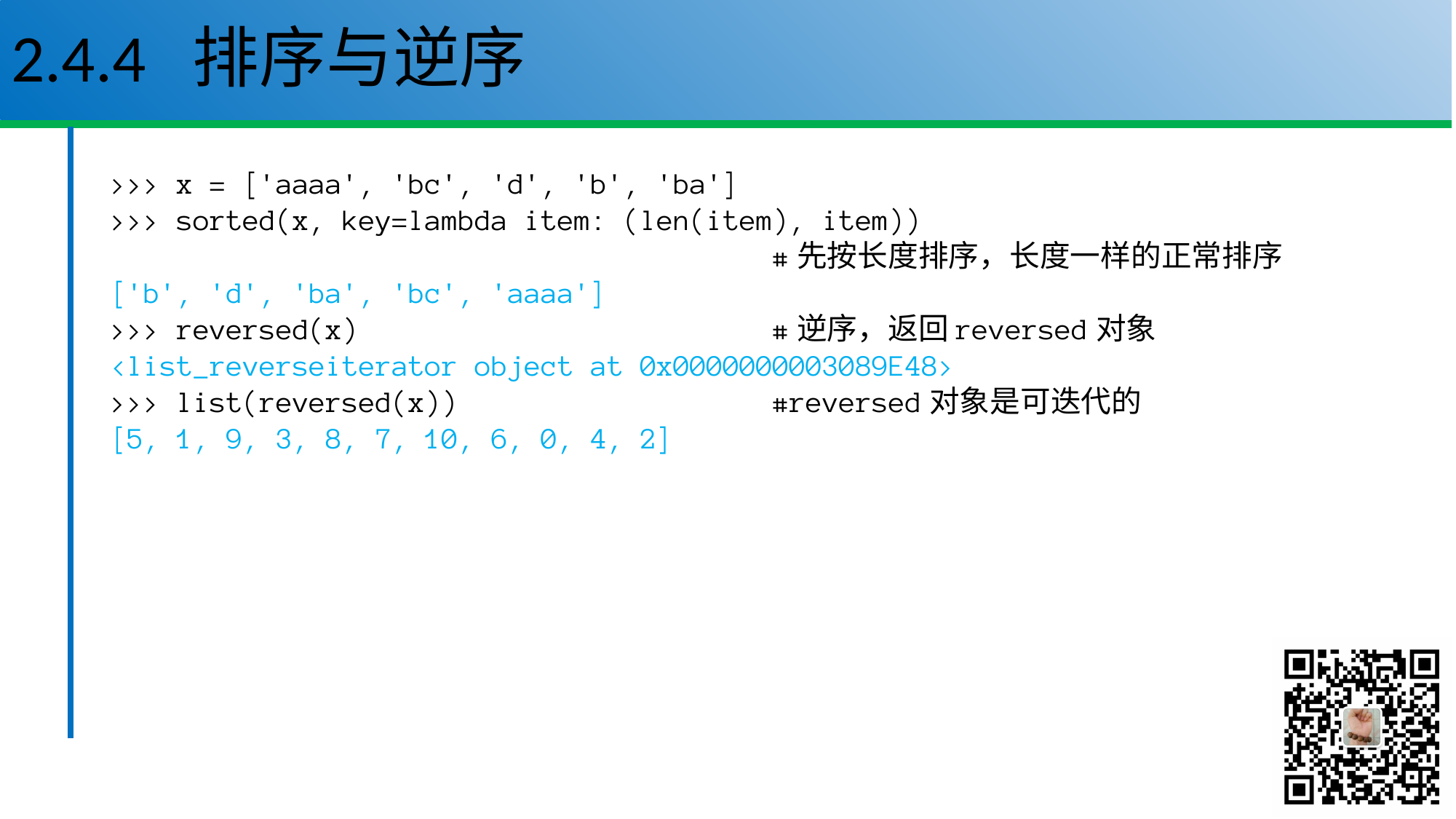

# 2.4.4  排序与逆序
>>> x = ['aaaa', 'bc', 'd', 'b', 'ba']
>>> sorted(x, key=lambda item: (len(item), item))
                                        #先按长度排序，长度一样的正常排序
['b', 'd', 'ba', 'bc', 'aaaa']
>>> reversed(x)                         #逆序，返回reversed对象
<list_reverseiterator object at 0x0000000003089E48>
>>> list(reversed(x))                   #reversed对象是可迭代的
[5, 1, 9, 3, 8, 7, 10, 6, 0, 4, 2]
68